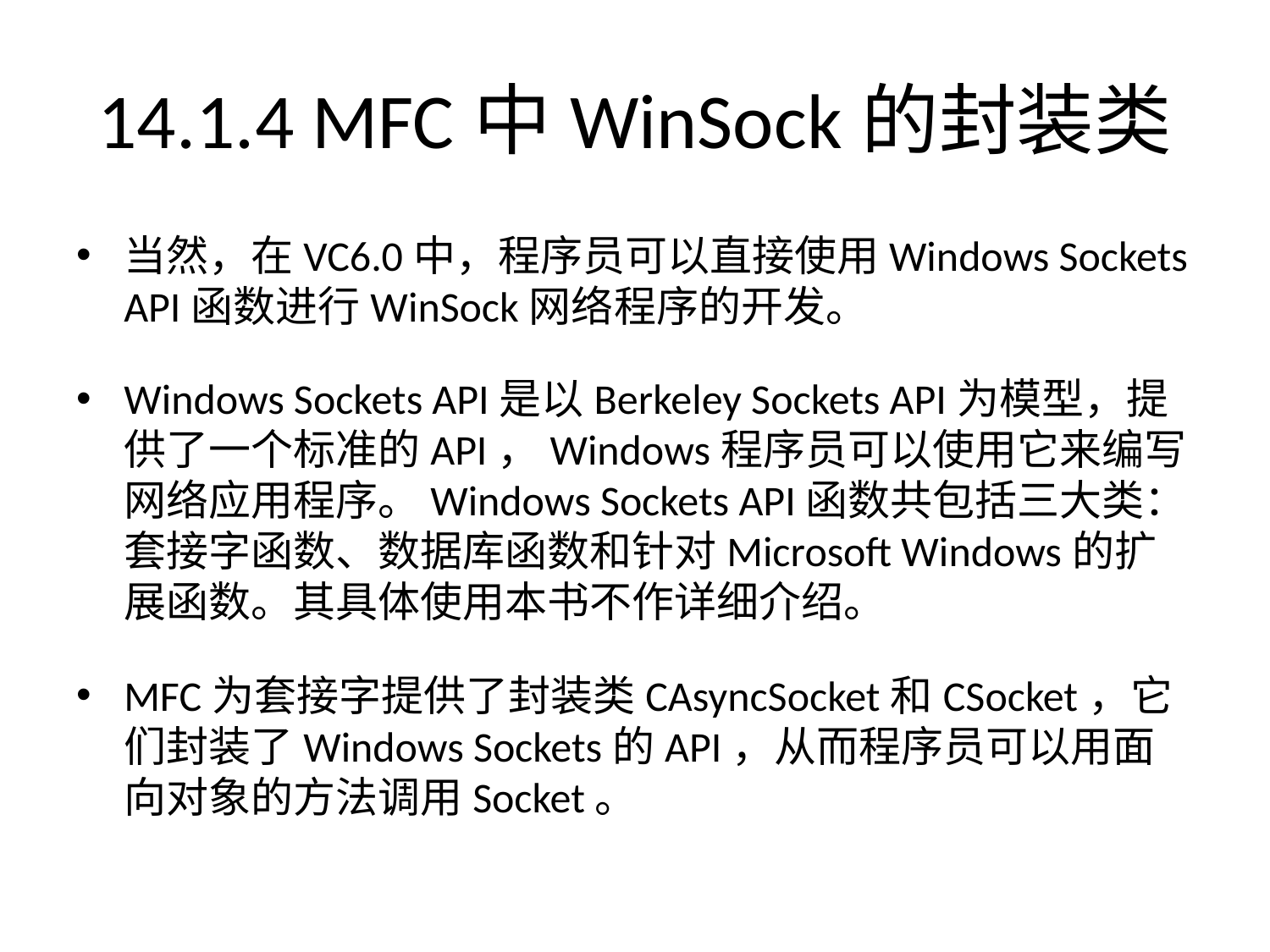

# 14.1.4 MFC中WinSock的封装类
当然，在VC6.0中，程序员可以直接使用Windows Sockets API函数进行WinSock网络程序的开发。
Windows Sockets API是以Berkeley Sockets API为模型，提供了一个标准的API，Windows程序员可以使用它来编写网络应用程序。Windows Sockets API函数共包括三大类：套接字函数、数据库函数和针对Microsoft Windows的扩展函数。其具体使用本书不作详细介绍。
MFC为套接字提供了封装类CAsyncSocket和CSocket，它们封装了Windows Sockets的API，从而程序员可以用面向对象的方法调用Socket。